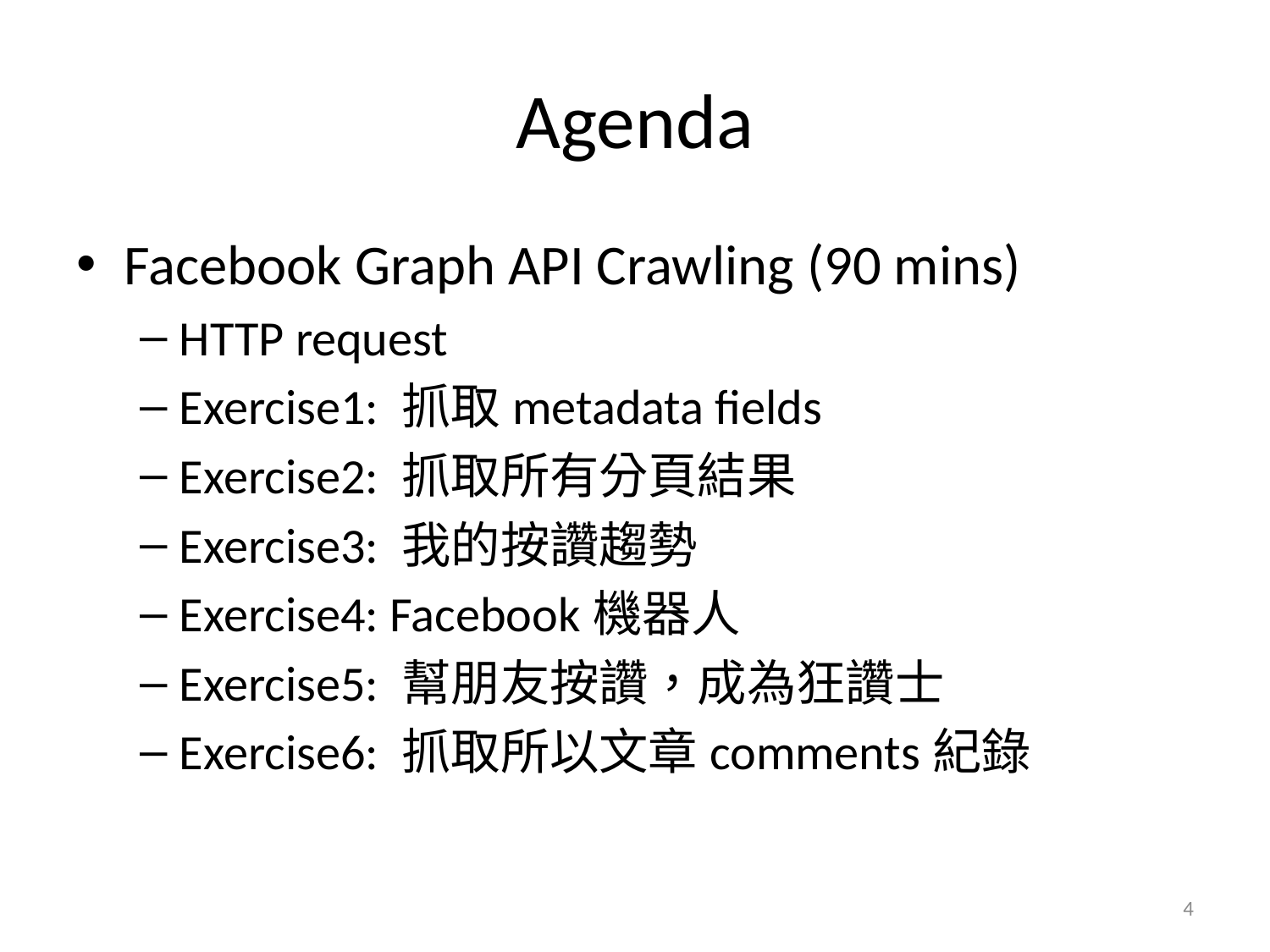

# Agenda
Facebook Graph API Crawling (90 mins)
HTTP request
Exercise1: 抓取metadata fields
Exercise2: 抓取所有分頁結果
Exercise3: 我的按讚趨勢
Exercise4: Facebook機器人
Exercise5: 幫朋友按讚，成為狂讚士
Exercise6: 抓取所以文章comments紀錄
4